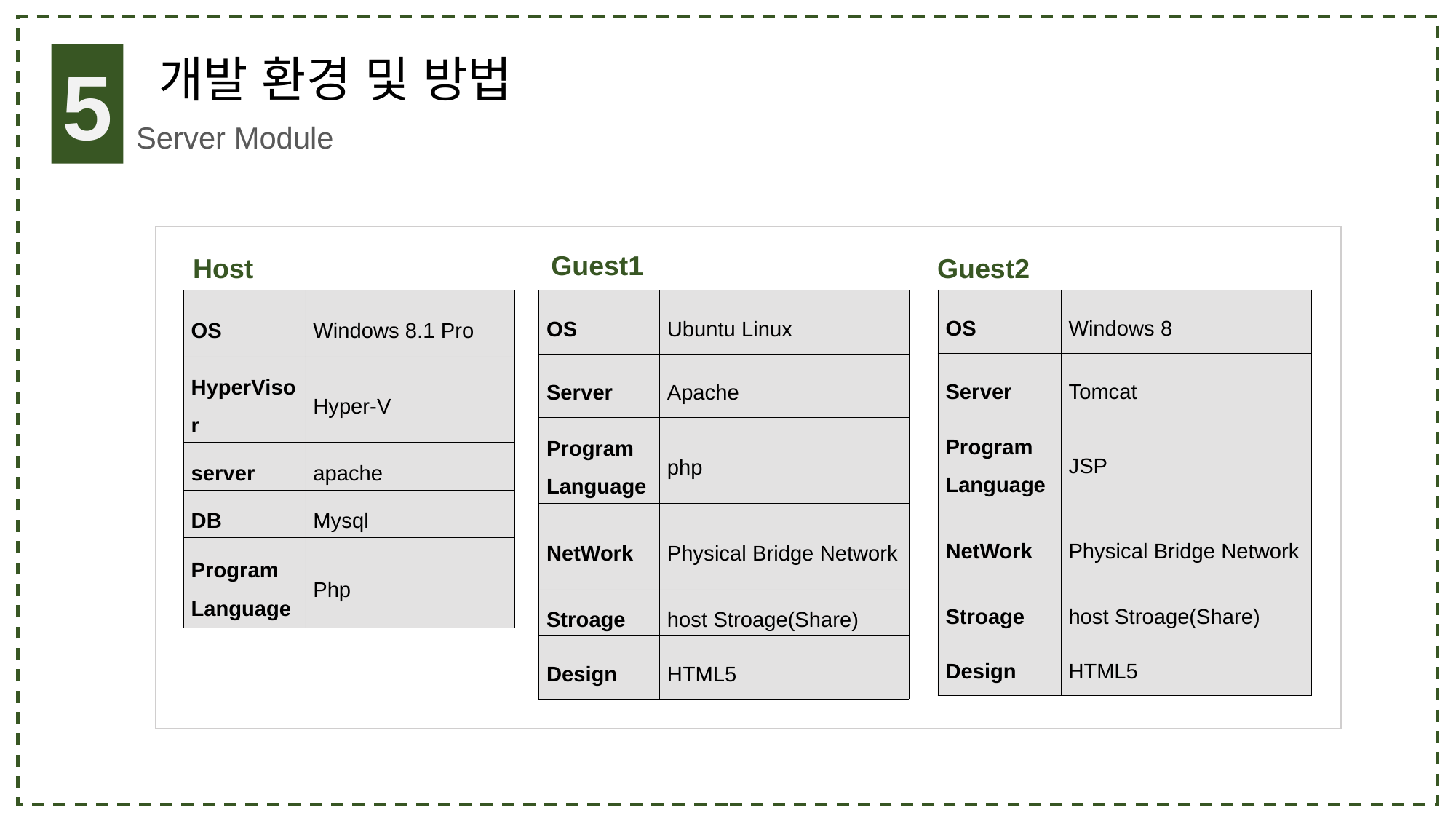

5
개발 환경 및 방법
Server Module

Guest1
Host
Guest2
| OS | Windows 8 |
| --- | --- |
| Server | Tomcat |
| Program Language | JSP |
| NetWork | Physical Bridge Network |
| Stroage | host Stroage(Share) |
| Design | HTML5 |
| OS | Windows 8.1 Pro |
| --- | --- |
| HyperVisor | Hyper-V |
| server | apache |
| DB | Mysql |
| Program Language | Php |
| OS | Ubuntu Linux |
| --- | --- |
| Server | Apache |
| Program Language | php |
| NetWork | Physical Bridge Network |
| Stroage | host Stroage(Share) |
| Design | HTML5 |